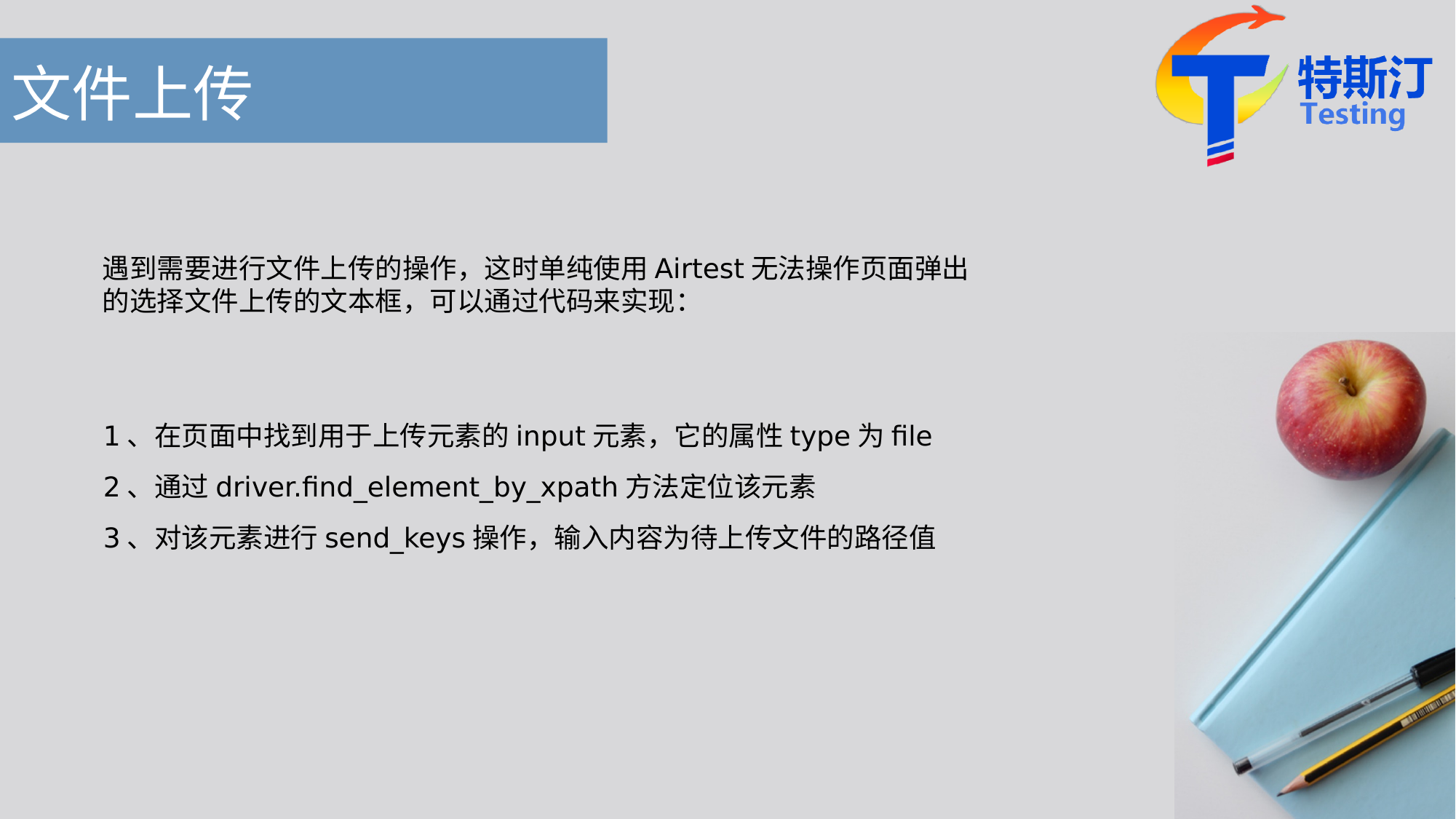

# 文件上传
遇到需要进行文件上传的操作，这时单纯使用Airtest无法操作页面弹出的选择文件上传的文本框，可以通过代码来实现：
1、在页面中找到用于上传元素的input元素，它的属性type为file
2、通过driver.find_element_by_xpath方法定位该元素
3、对该元素进行send_keys操作，输入内容为待上传文件的路径值